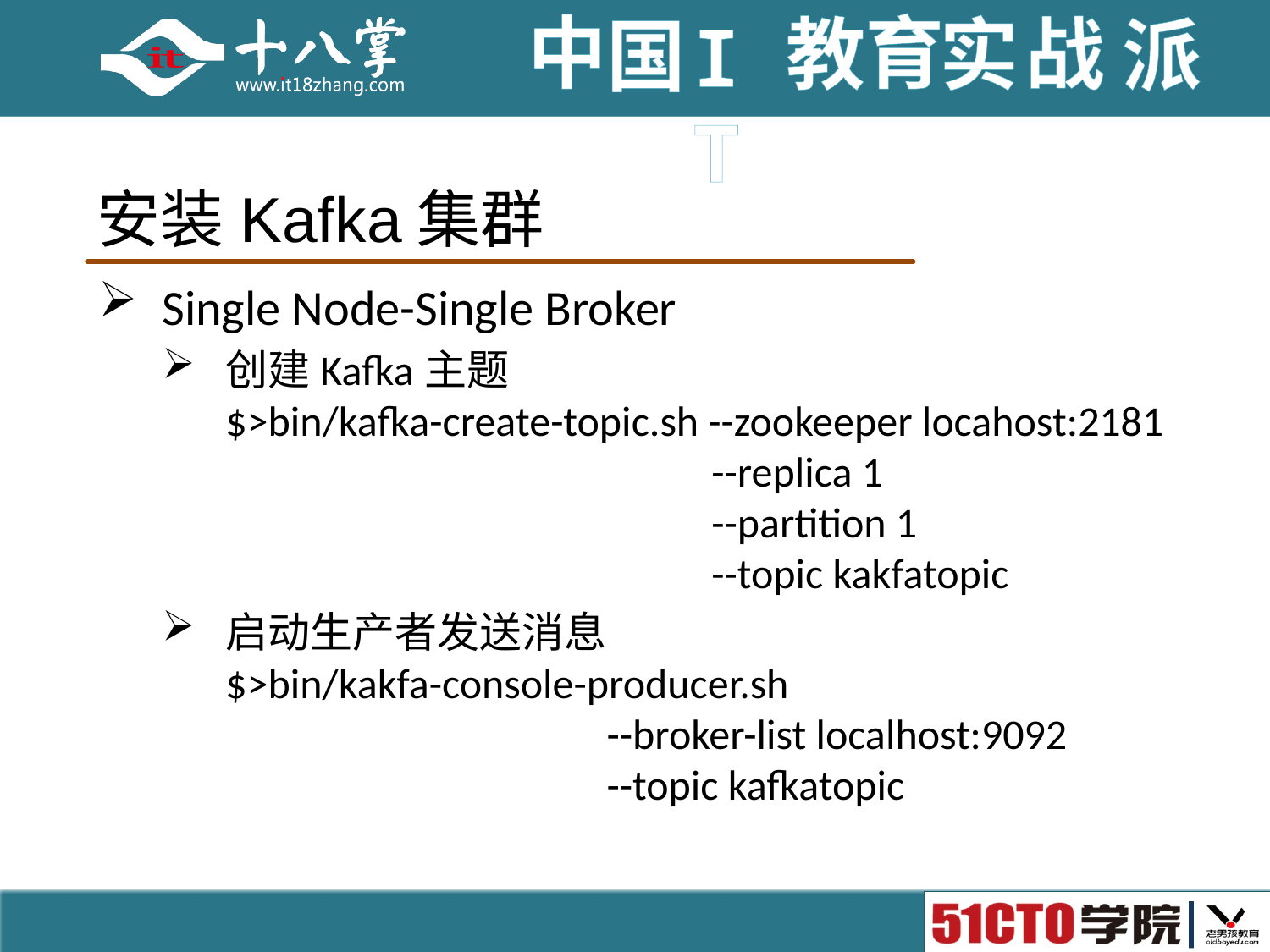

# 安装Kafka集群
Single Node-Single Broker
创建Kafka主题
$>bin/kafka-create-topic.sh --zookeeper locahost:2181
                                                   --replica 1
                                                   --partition 1
                                                   --topic kakfatopic
启动生产者发送消息
$>bin/kakfa-console-producer.sh
                                        --broker-list localhost:9092
                                        --topic kafkatopic